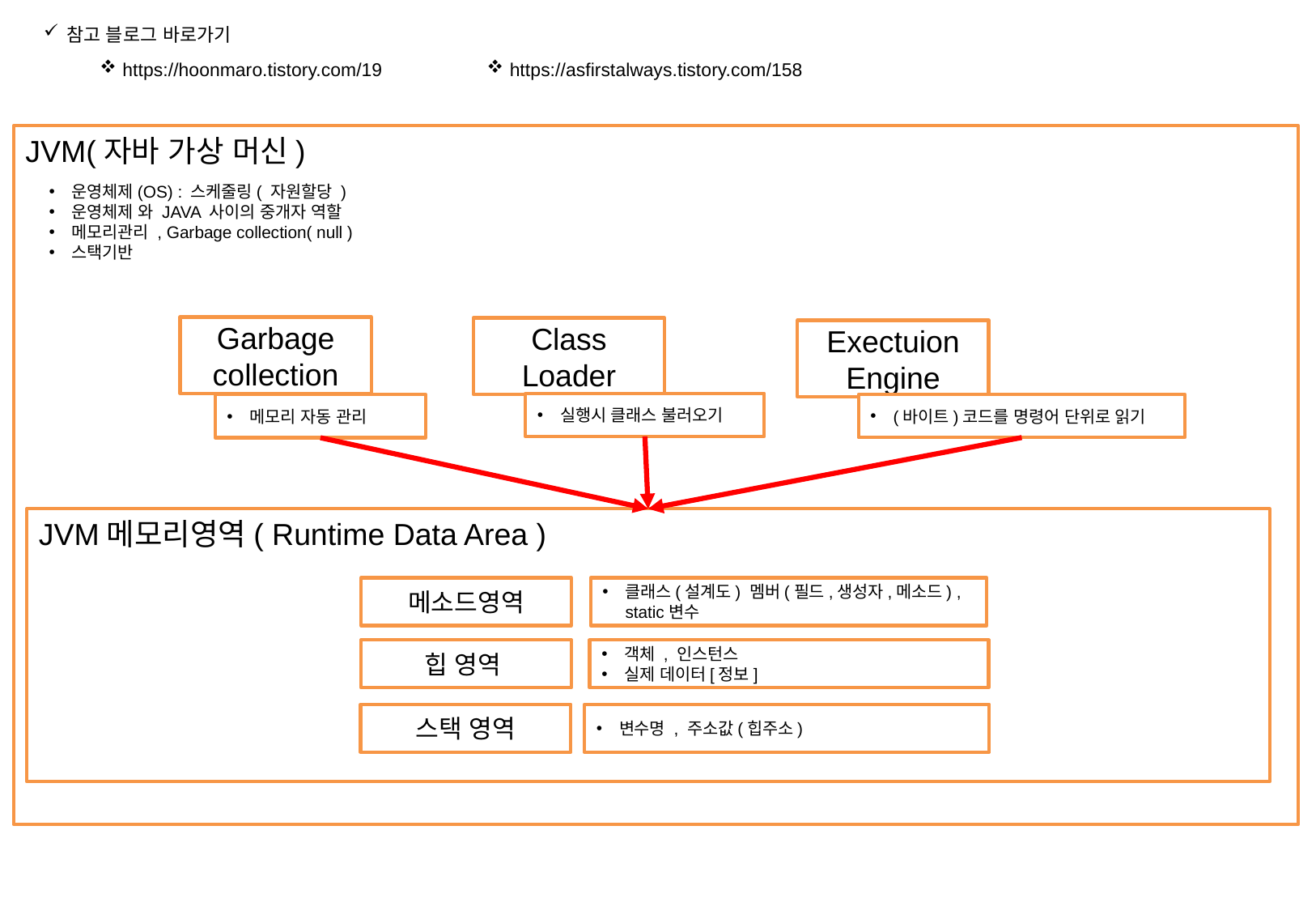

참고 블로그 바로가기
https://hoonmaro.tistory.com/19
https://asfirstalways.tistory.com/158
JVM(자바 가상 머신)
운영체제(OS) : 스케줄링( 자원할당 )
운영체제 와 JAVA 사이의 중개자 역할
메모리관리 , Garbage collection( null )
스택기반
Garbage collection
Class Loader
Exectuion
Engine
실행시 클래스 불러오기
(바이트)코드를 명령어 단위로 읽기
메모리 자동 관리
JVM메모리영역( Runtime Data Area )
메소드영역
클래스(설계도) 멤버(필드,생성자,메소드) , static변수
힙 영역
객체 , 인스턴스
실제 데이터[정보]
스택 영역
변수명 , 주소값(힙주소)